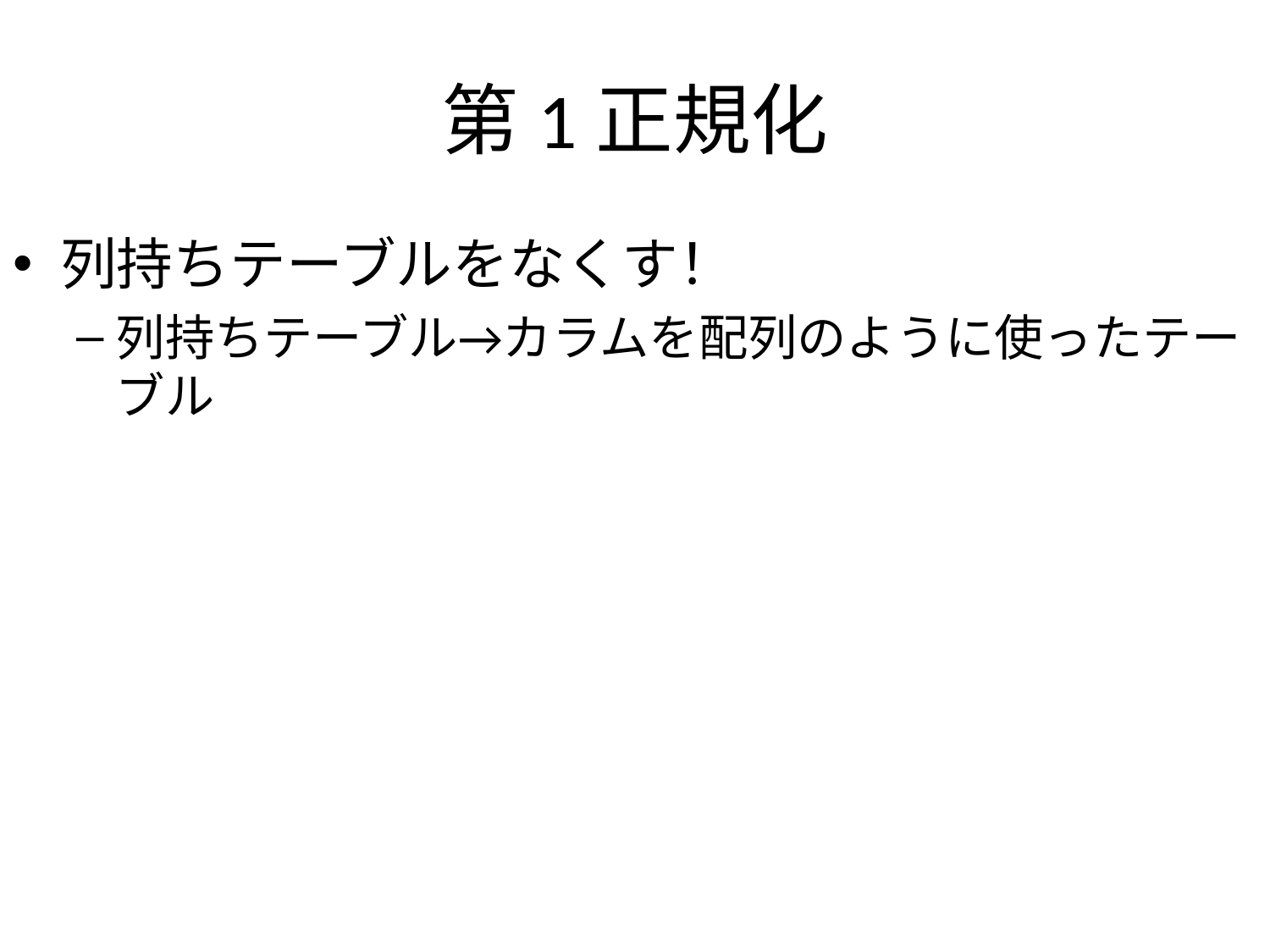

# 第1正規化
列持ちテーブルをなくす！
列持ちテーブル→カラムを配列のように使ったテーブル